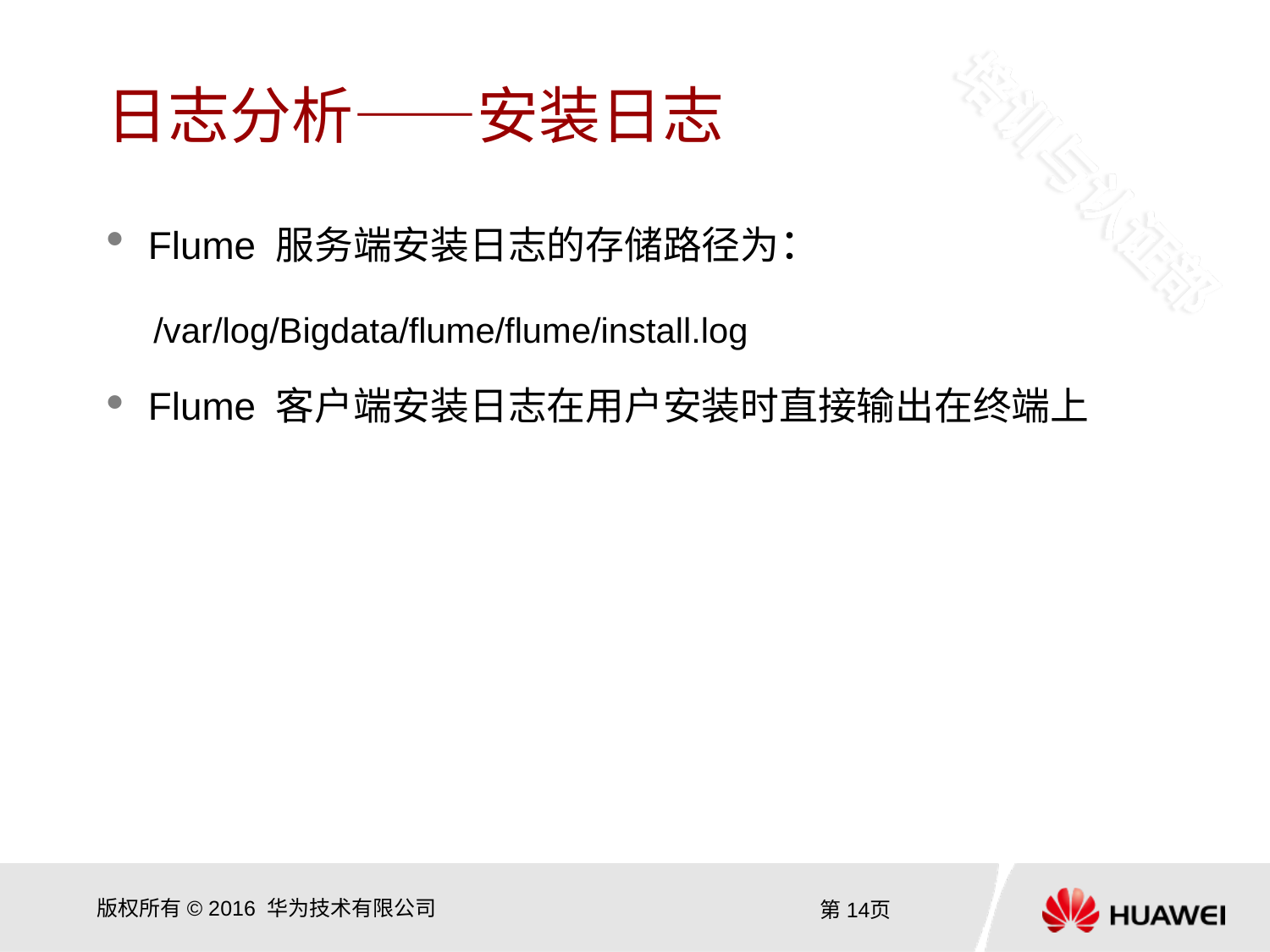

# 日志分析——安装日志
Flume 服务端安装日志的存储路径为：
    /var/log/Bigdata/flume/flume/install.log
Flume 客户端安装日志在用户安装时直接输出在终端上